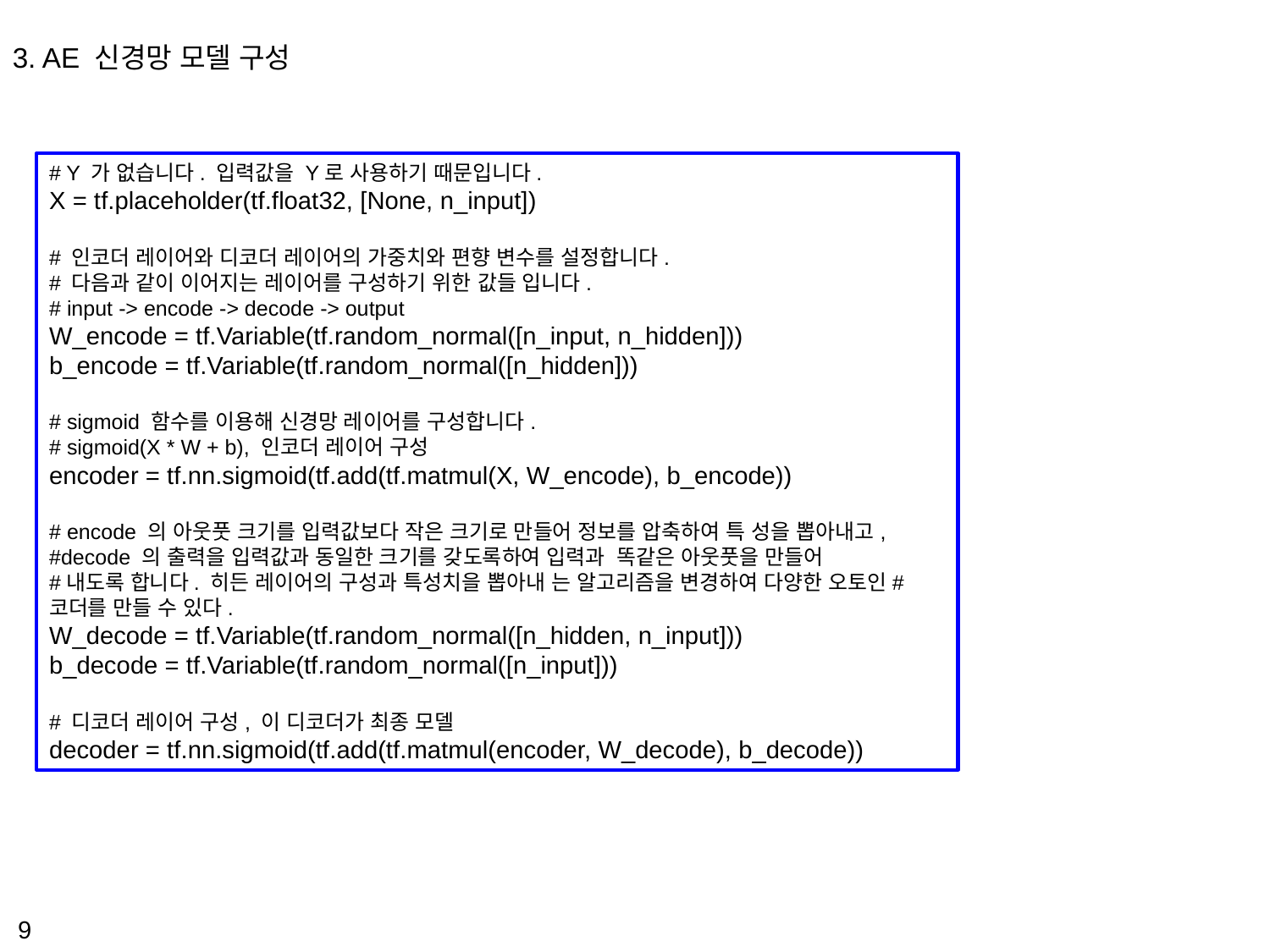

3. AE 신경망 모델 구성

# Y 가 없습니다. 입력값을 Y로 사용하기 때문입니다.
X = tf.placeholder(tf.float32, [None, n_input])

# 인코더 레이어와 디코더 레이어의 가중치와 편향 변수를 설정합니다.
# 다음과 같이 이어지는 레이어를 구성하기 위한 값들 입니다.
# input -> encode -> decode -> output
W_encode = tf.Variable(tf.random_normal([n_input, n_hidden]))
b_encode = tf.Variable(tf.random_normal([n_hidden]))

# sigmoid 함수를 이용해 신경망 레이어를 구성합니다.
# sigmoid(X * W + b), 인코더 레이어 구성
encoder = tf.nn.sigmoid(tf.add(tf.matmul(X, W_encode), b_encode))

# encode 의 아웃풋 크기를 입력값보다 작은 크기로 만들어 정보를 압축하여 특 성을 뽑아내고, #decode 의 출력을 입력값과 동일한 크기를 갖도록하여 입력과  똑같은 아웃풋을 만들어
#내도록 합니다. 히든 레이어의 구성과 특성치을 뽑아내 는 알고리즘을 변경하여 다양한 오토인#코더를 만들 수 있다.
W_decode = tf.Variable(tf.random_normal([n_hidden, n_input]))
b_decode = tf.Variable(tf.random_normal([n_input]))

# 디코더 레이어 구성, 이 디코더가 최종 모델
decoder = tf.nn.sigmoid(tf.add(tf.matmul(encoder, W_decode), b_decode))
9